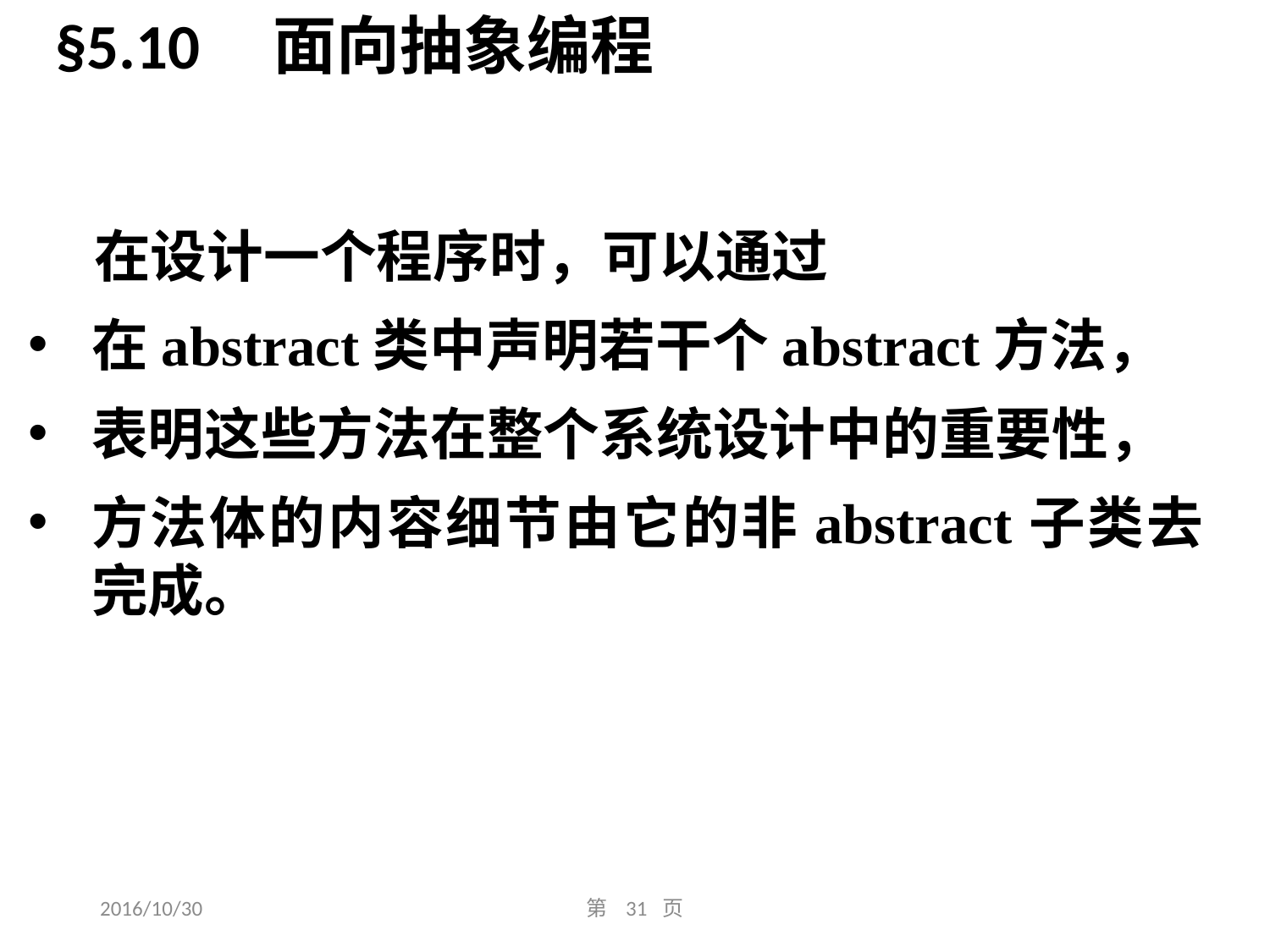

§5.10    面向抽象编程
在设计一个程序时，可以通过
在abstract类中声明若干个abstract方法，
表明这些方法在整个系统设计中的重要性，
方法体的内容细节由它的非abstract子类去完成。
2016/10/30
第  31  页